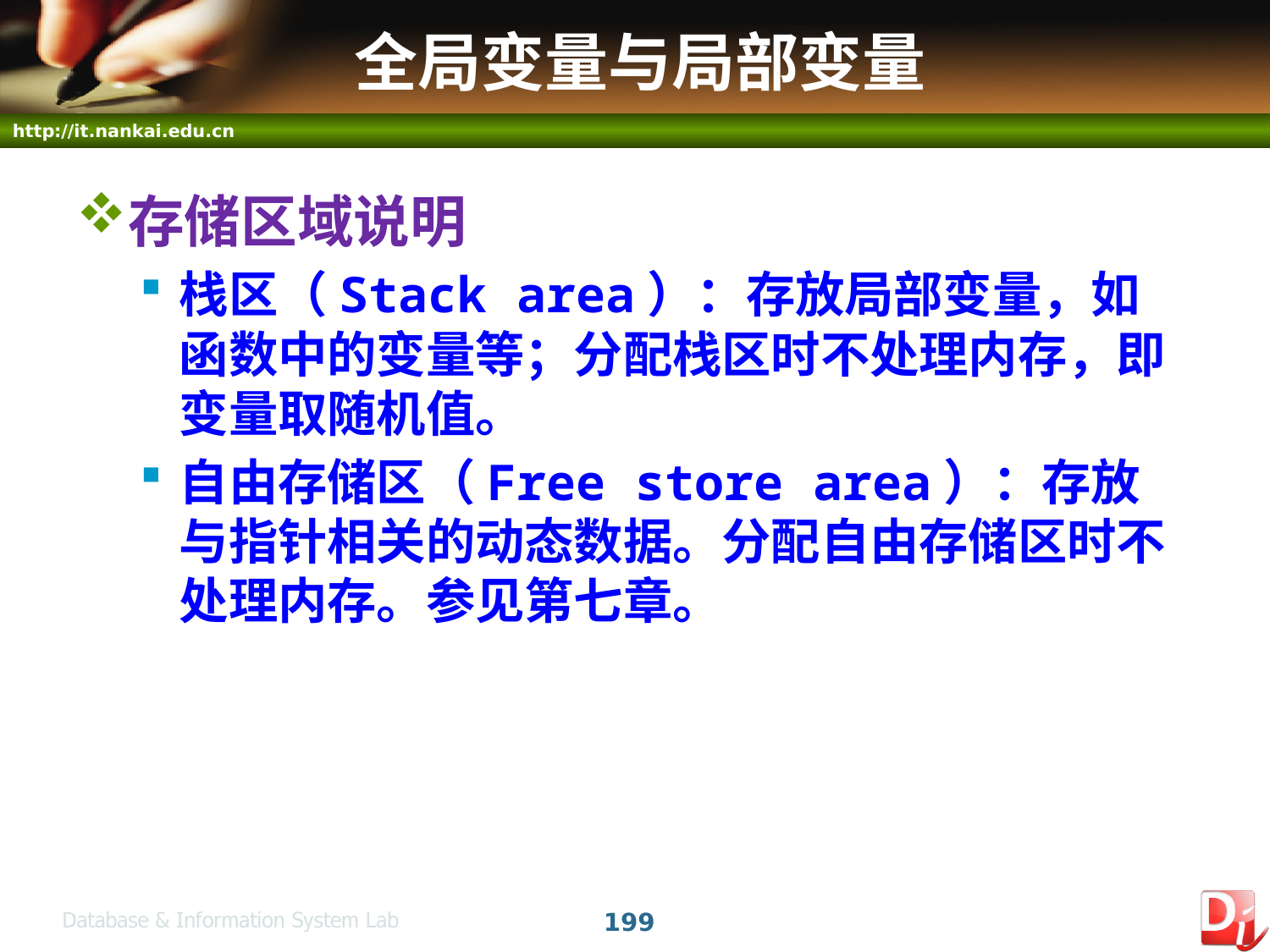

# 全局变量与局部变量
存储区域说明
栈区（Stack area）：存放局部变量，如函数中的变量等；分配栈区时不处理内存，即变量取随机值。
自由存储区（Free store area）：存放与指针相关的动态数据。分配自由存储区时不处理内存。参见第七章。

199
Database & Information System Lab